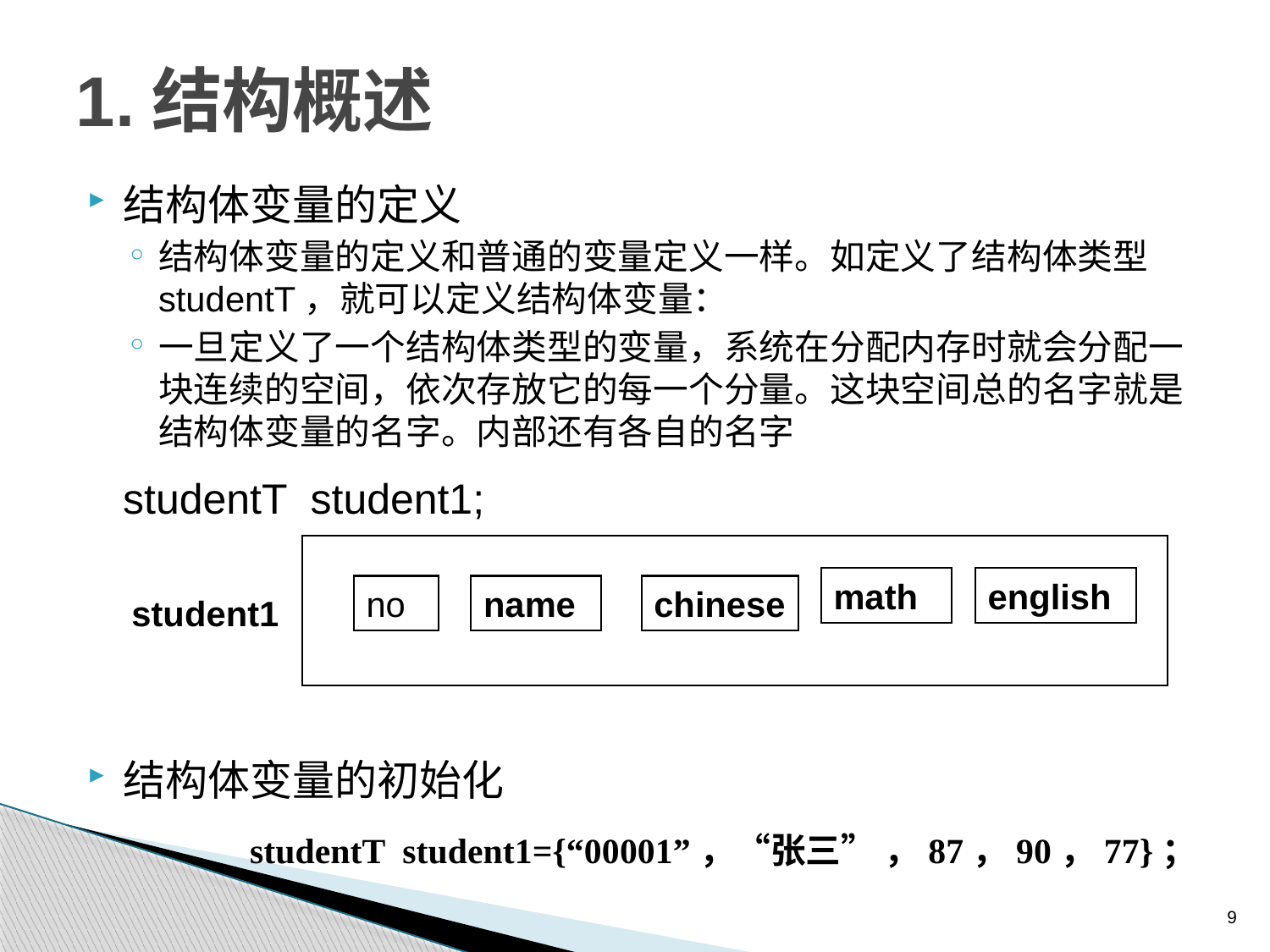

# 1.结构概述
结构体变量的定义
结构体变量的定义和普通的变量定义一样。如定义了结构体类型studentT，就可以定义结构体变量：
一旦定义了一个结构体类型的变量，系统在分配内存时就会分配一块连续的空间，依次存放它的每一个分量。这块空间总的名字就是结构体变量的名字。内部还有各自的名字
	studentT  student1;

结构体变量的初始化
		studentT  student1={“00001”，“张三” ，87，90，77}；

math
english
no
name
chinese
student1
9